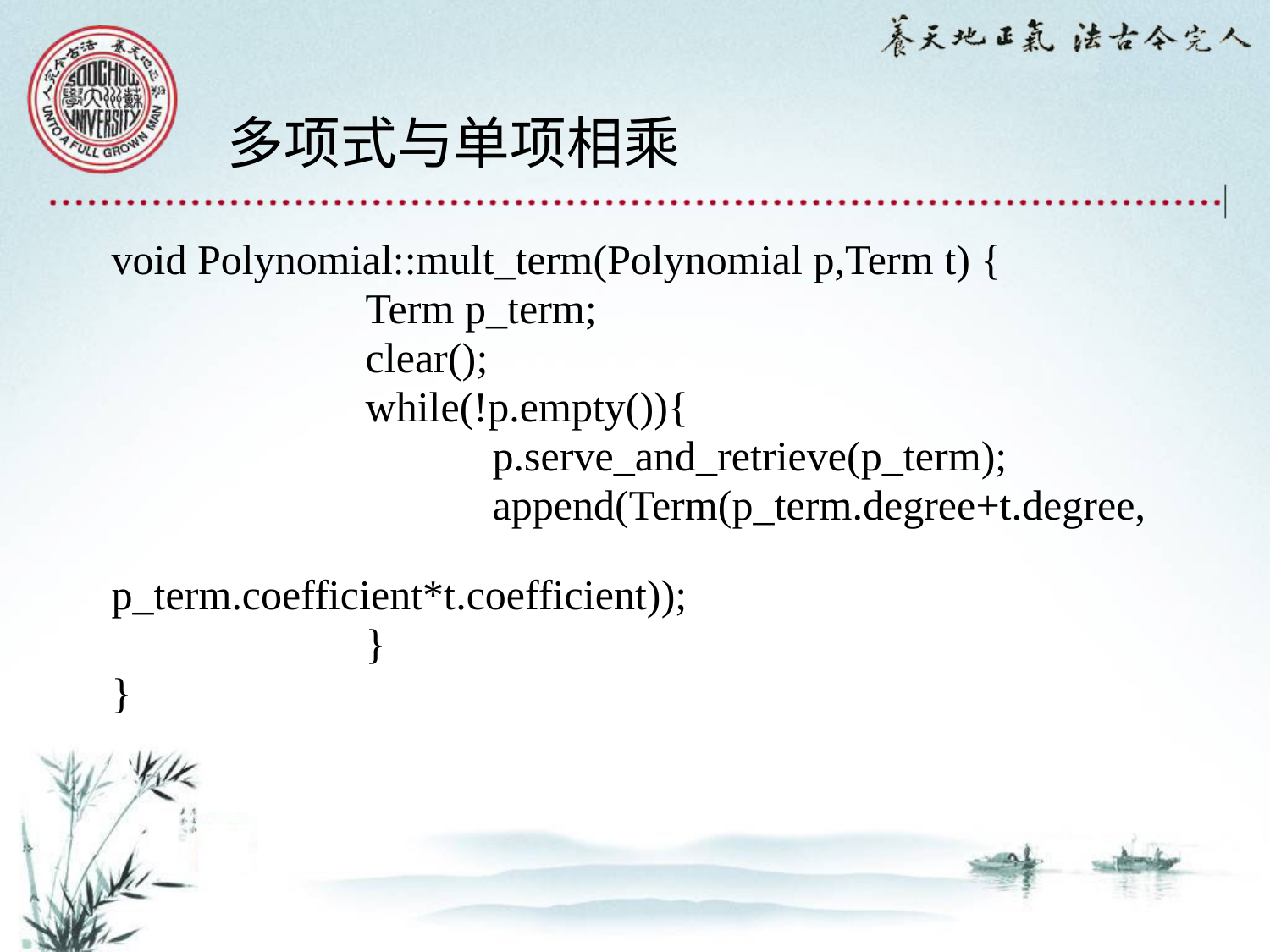

# 多项式与单项相乘
	void Polynomial::mult_term(Polynomial p,Term t) {
			Term p_term;
           		clear();
			while(!p.empty()){
				p.serve_and_retrieve(p_term);
           			append(Term(p_term.degree+t.degree,
			                             p_term.coefficient*t.coefficient));
			}
	}